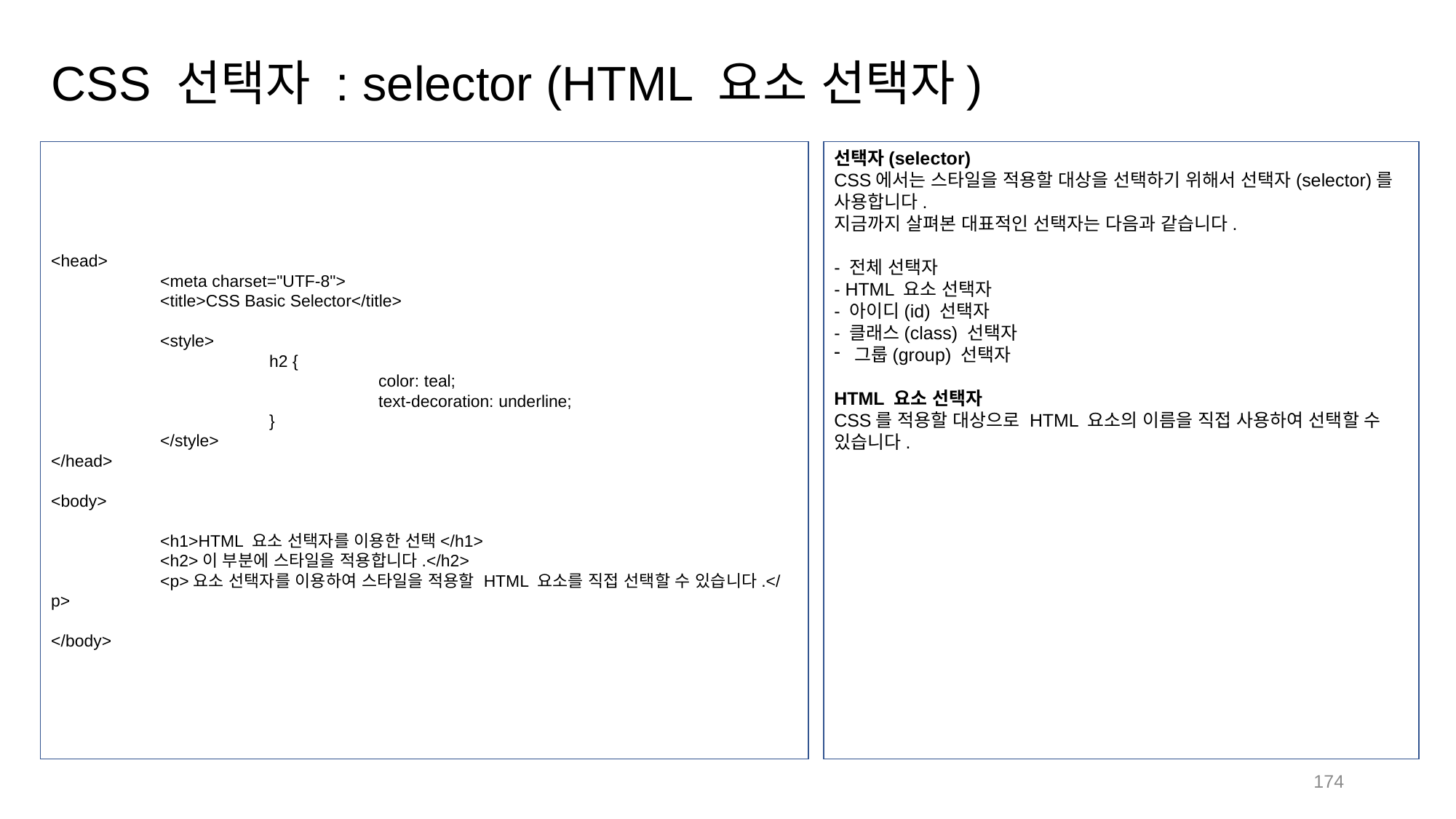

# CSS 선택자 : selector (HTML 요소 선택자)
<head>
	<meta charset="UTF-8">
	<title>CSS Basic Selector</title>

	<style>
		h2 {
			color: teal;
			text-decoration: underline;
		}
	</style>
</head>

<body>

	<h1>HTML 요소 선택자를 이용한 선택</h1>
	<h2>이 부분에 스타일을 적용합니다.</h2>
	<p>요소 선택자를 이용하여 스타일을 적용할 HTML 요소를 직접 선택할 수 있습니다.</p>

</body>
선택자(selector)
CSS에서는 스타일을 적용할 대상을 선택하기 위해서 선택자(selector)를 사용합니다.
지금까지 살펴본 대표적인 선택자는 다음과 같습니다.

- 전체 선택자
- HTML 요소 선택자
- 아이디(id) 선택자
- 클래스(class) 선택자
그룹(group) 선택자

HTML 요소 선택자
CSS를 적용할 대상으로 HTML 요소의 이름을 직접 사용하여 선택할 수 있습니다.

174